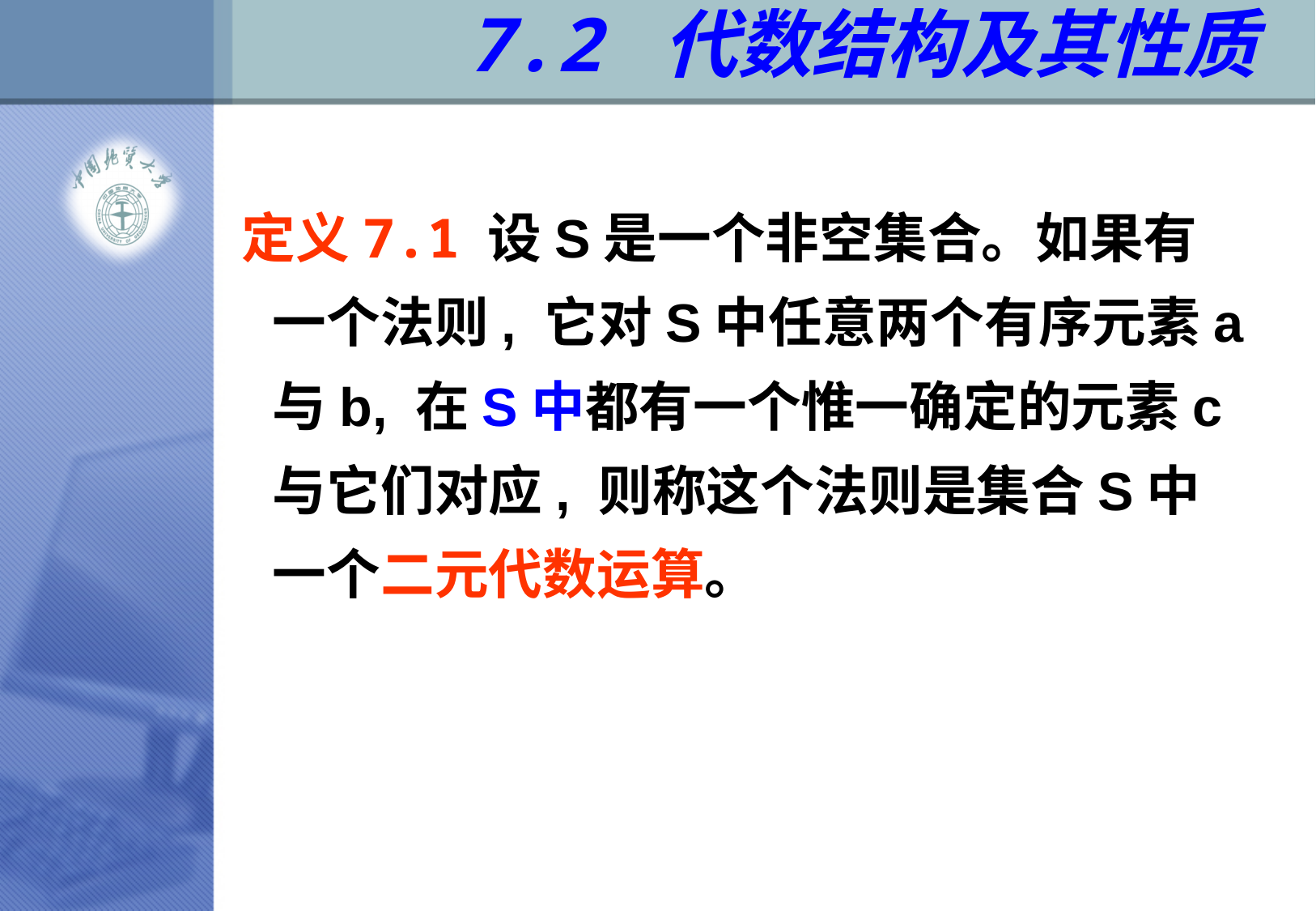

# 7.2 代数结构及其性质
   定义7.1 设S是一个非空集合。如果有一个法则, 它对S中任意两个有序元素a与b, 在S中都有一个惟一确定的元素c与它们对应, 则称这个法则是集合S中一个二元代数运算。